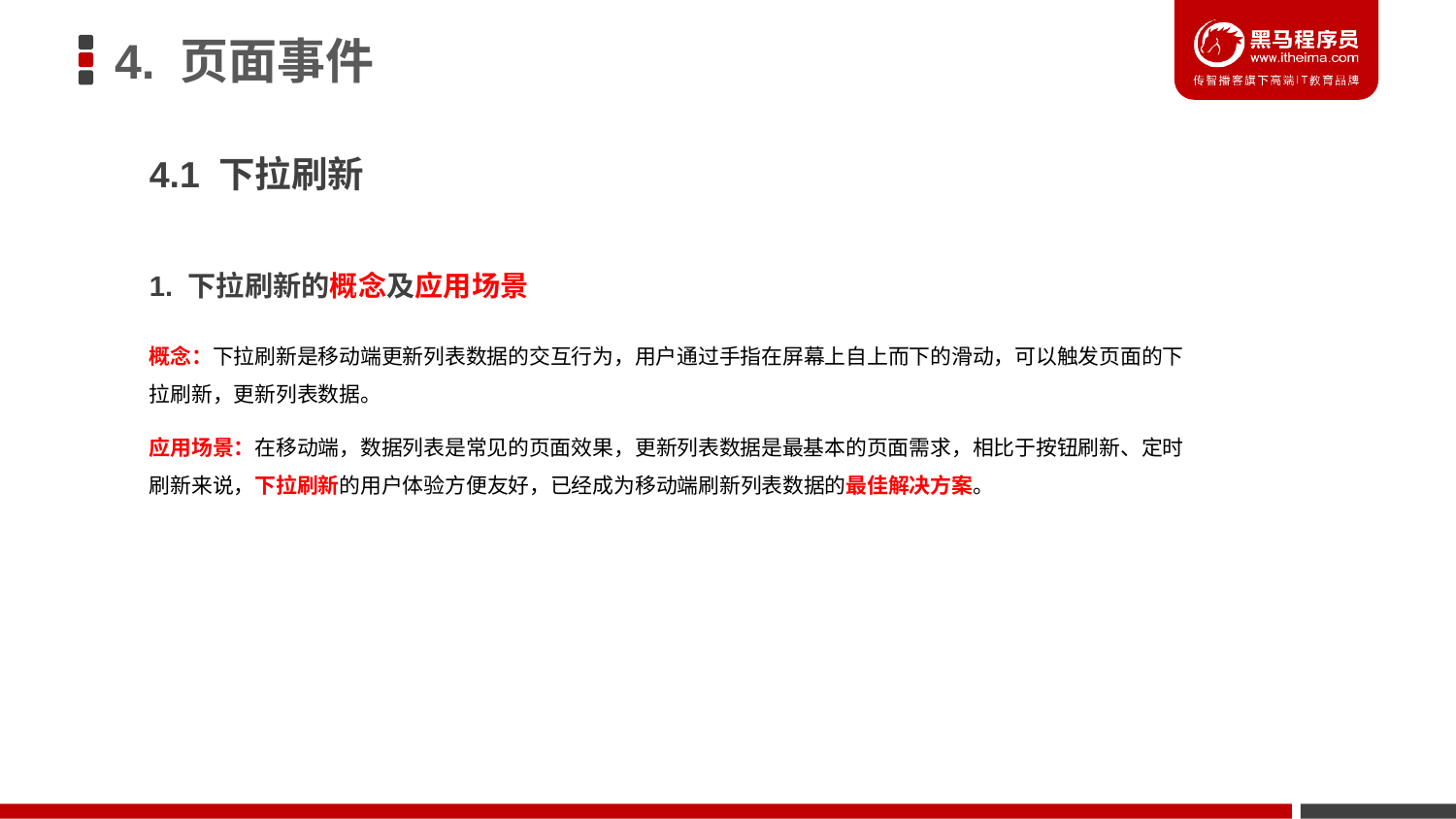

# 4. 页面事件
4.1 下拉刷新
1. 下拉刷新的概念及应用场景
概念：下拉刷新是移动端更新列表数据的交互行为，用户通过手指在屏幕上自上而下的滑动，可以触发页面的下拉刷新，更新列表数据。
应用场景：在移动端，数据列表是常见的页面效果，更新列表数据是最基本的页面需求，相比于按钮刷新、定时刷新来说，下拉刷新的用户体验方便友好，已经成为移动端刷新列表数据的最佳解决方案。